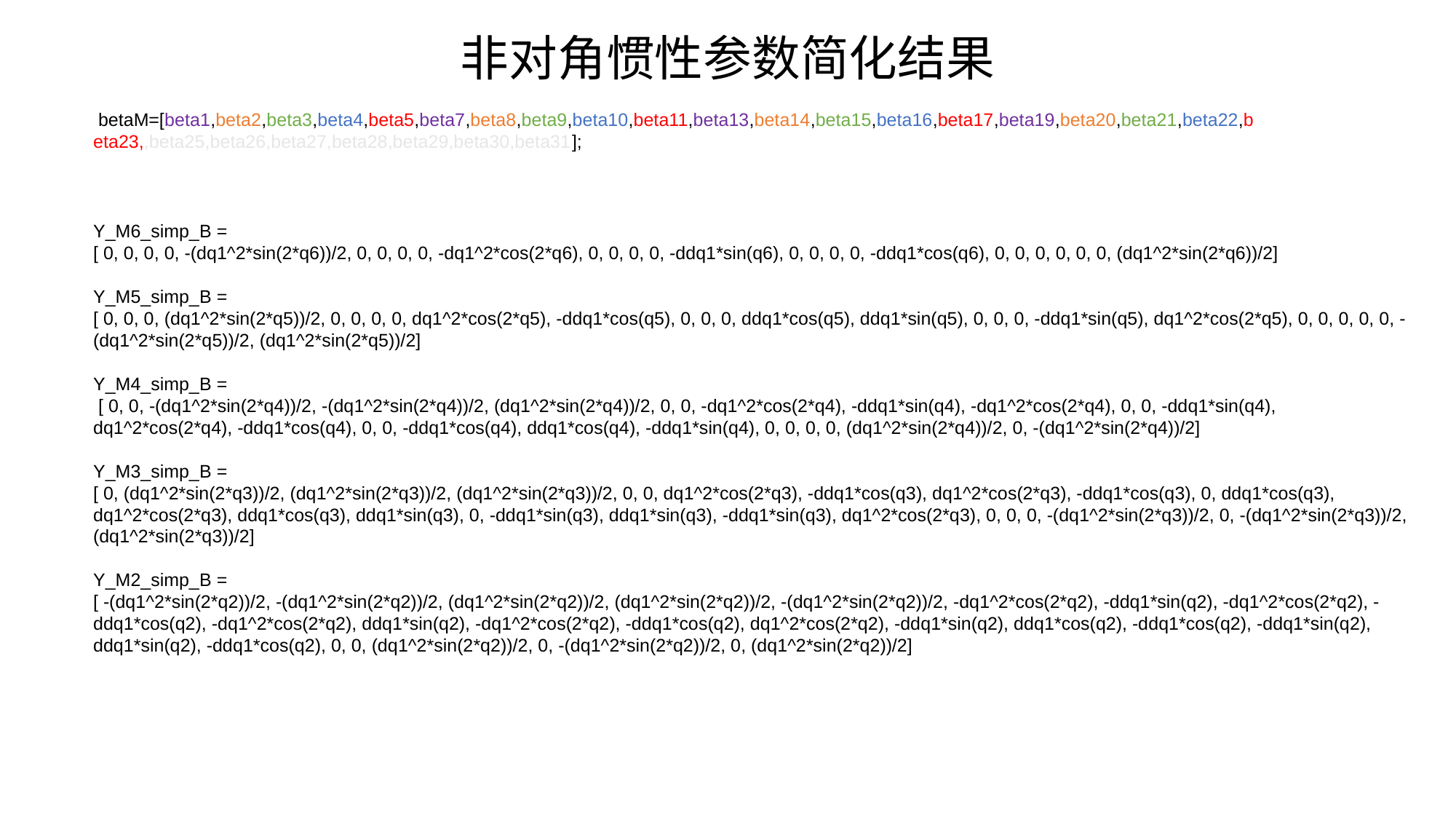

非对角惯性参数简化结果
 betaM=[beta1,beta2,beta3,beta4,beta5,beta7,beta8,beta9,beta10,beta11,beta13,beta14,beta15,beta16,beta17,beta19,beta20,beta21,beta22,beta23,,beta25,beta26,beta27,beta28,beta29,beta30,beta31];

Y_M6_simp_B =
[ 0, 0, 0, 0, -(dq1^2*sin(2*q6))/2, 0, 0, 0, 0, -dq1^2*cos(2*q6), 0, 0, 0, 0, -ddq1*sin(q6), 0, 0, 0, 0, -ddq1*cos(q6), 0, 0, 0, 0, 0, 0, (dq1^2*sin(2*q6))/2]

Y_M5_simp_B =
[ 0, 0, 0, (dq1^2*sin(2*q5))/2, 0, 0, 0, 0, dq1^2*cos(2*q5), -ddq1*cos(q5), 0, 0, 0, ddq1*cos(q5), ddq1*sin(q5), 0, 0, 0, -ddq1*sin(q5), dq1^2*cos(2*q5), 0, 0, 0, 0, 0, -(dq1^2*sin(2*q5))/2, (dq1^2*sin(2*q5))/2]

Y_M4_simp_B =
 [ 0, 0, -(dq1^2*sin(2*q4))/2, -(dq1^2*sin(2*q4))/2, (dq1^2*sin(2*q4))/2, 0, 0, -dq1^2*cos(2*q4), -ddq1*sin(q4), -dq1^2*cos(2*q4), 0, 0, -ddq1*sin(q4), dq1^2*cos(2*q4), -ddq1*cos(q4), 0, 0, -ddq1*cos(q4), ddq1*cos(q4), -ddq1*sin(q4), 0, 0, 0, 0, (dq1^2*sin(2*q4))/2, 0, -(dq1^2*sin(2*q4))/2]

Y_M3_simp_B =
[ 0, (dq1^2*sin(2*q3))/2, (dq1^2*sin(2*q3))/2, (dq1^2*sin(2*q3))/2, 0, 0, dq1^2*cos(2*q3), -ddq1*cos(q3), dq1^2*cos(2*q3), -ddq1*cos(q3), 0, ddq1*cos(q3), dq1^2*cos(2*q3), ddq1*cos(q3), ddq1*sin(q3), 0, -ddq1*sin(q3), ddq1*sin(q3), -ddq1*sin(q3), dq1^2*cos(2*q3), 0, 0, 0, -(dq1^2*sin(2*q3))/2, 0, -(dq1^2*sin(2*q3))/2, (dq1^2*sin(2*q3))/2]

Y_M2_simp_B =
[ -(dq1^2*sin(2*q2))/2, -(dq1^2*sin(2*q2))/2, (dq1^2*sin(2*q2))/2, (dq1^2*sin(2*q2))/2, -(dq1^2*sin(2*q2))/2, -dq1^2*cos(2*q2), -ddq1*sin(q2), -dq1^2*cos(2*q2), -ddq1*cos(q2), -dq1^2*cos(2*q2), ddq1*sin(q2), -dq1^2*cos(2*q2), -ddq1*cos(q2), dq1^2*cos(2*q2), -ddq1*sin(q2), ddq1*cos(q2), -ddq1*cos(q2), -ddq1*sin(q2), ddq1*sin(q2), -ddq1*cos(q2), 0, 0, (dq1^2*sin(2*q2))/2, 0, -(dq1^2*sin(2*q2))/2, 0, (dq1^2*sin(2*q2))/2]